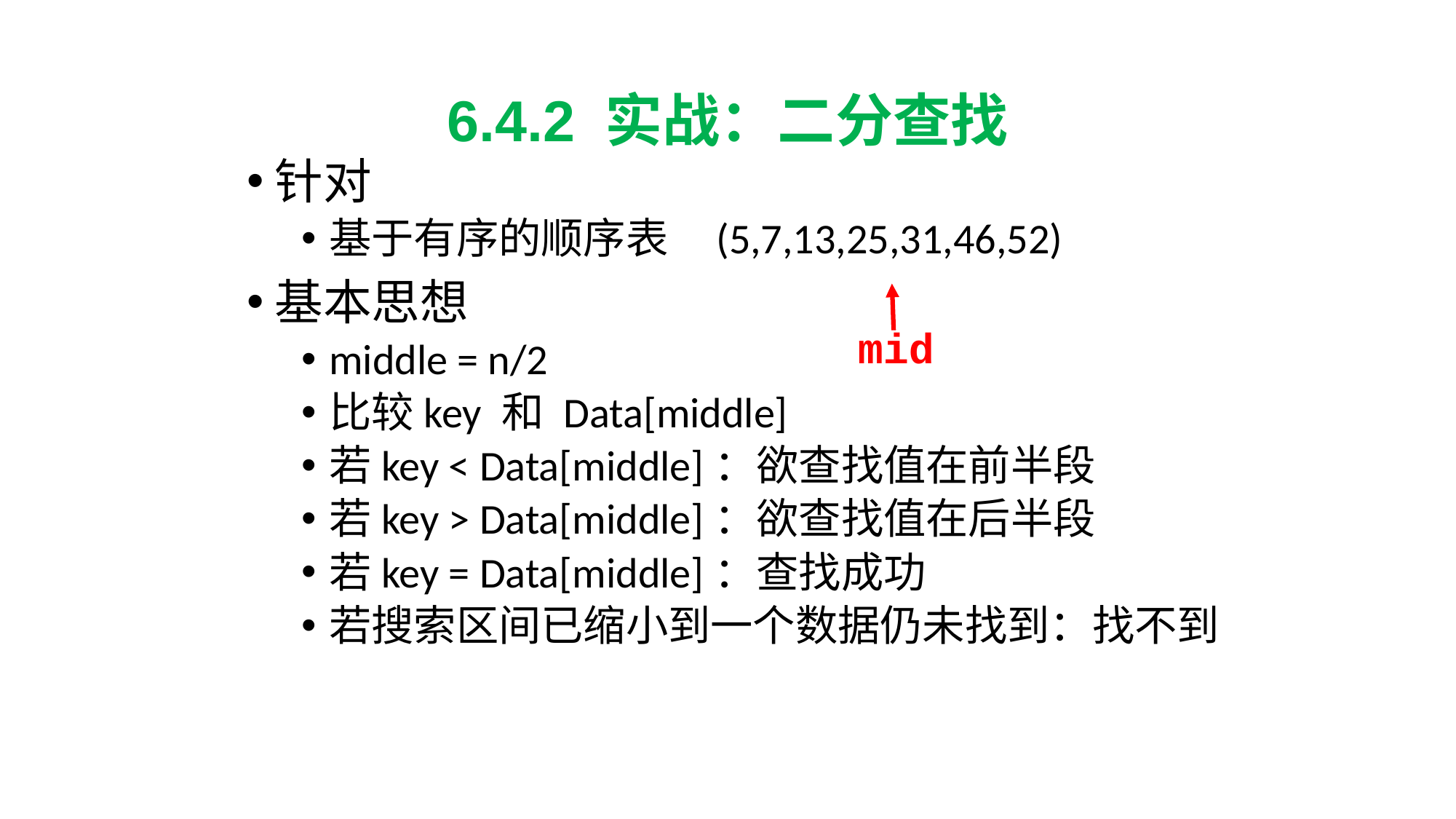

# 6.4.2 实战：二分查找
针对
基于有序的顺序表    (5,7,13,25,31,46,52)
基本思想
middle = n/2
比较key 和 Data[middle]
若key < Data[middle]：欲查找值在前半段
若key > Data[middle]：欲查找值在后半段
若key = Data[middle]：查找成功
若搜索区间已缩小到一个数据仍未找到：找不到

mid